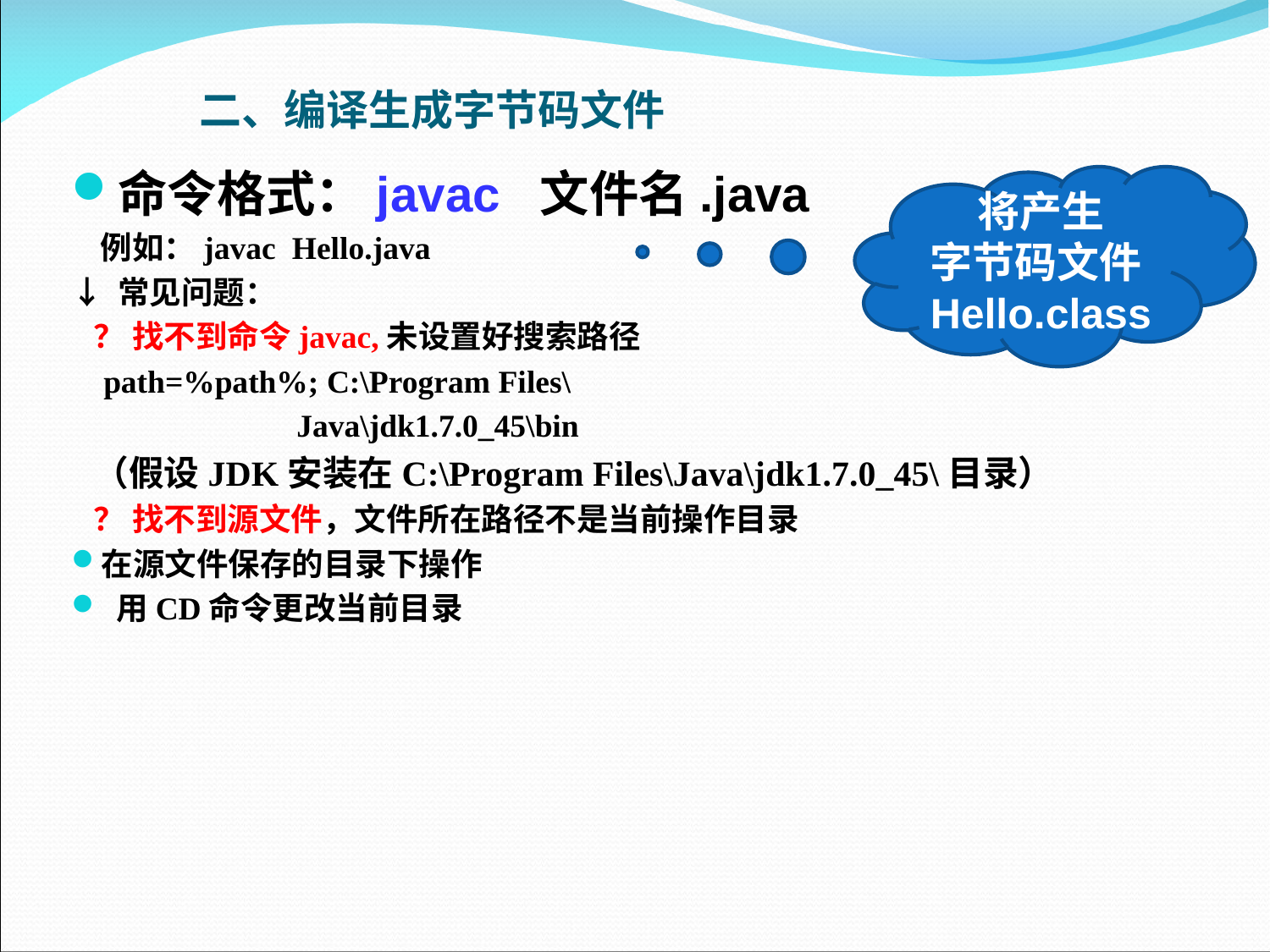

# 二、编译生成字节码文件
命令格式：javac  文件名.java
   例如：javac  Hello.java
↓ 常见问题：
  ？ 找不到命令javac,未设置好搜索路径
    path=%path%; C:\Program Files\
                            Java\jdk1.7.0_45\bin
  （假设JDK安装在C:\Program Files\Java\jdk1.7.0_45\目录）
  ？ 找不到源文件，文件所在路径不是当前操作目录
在源文件保存的目录下操作
 用CD命令更改当前目录
将产生
字节码文件Hello.class